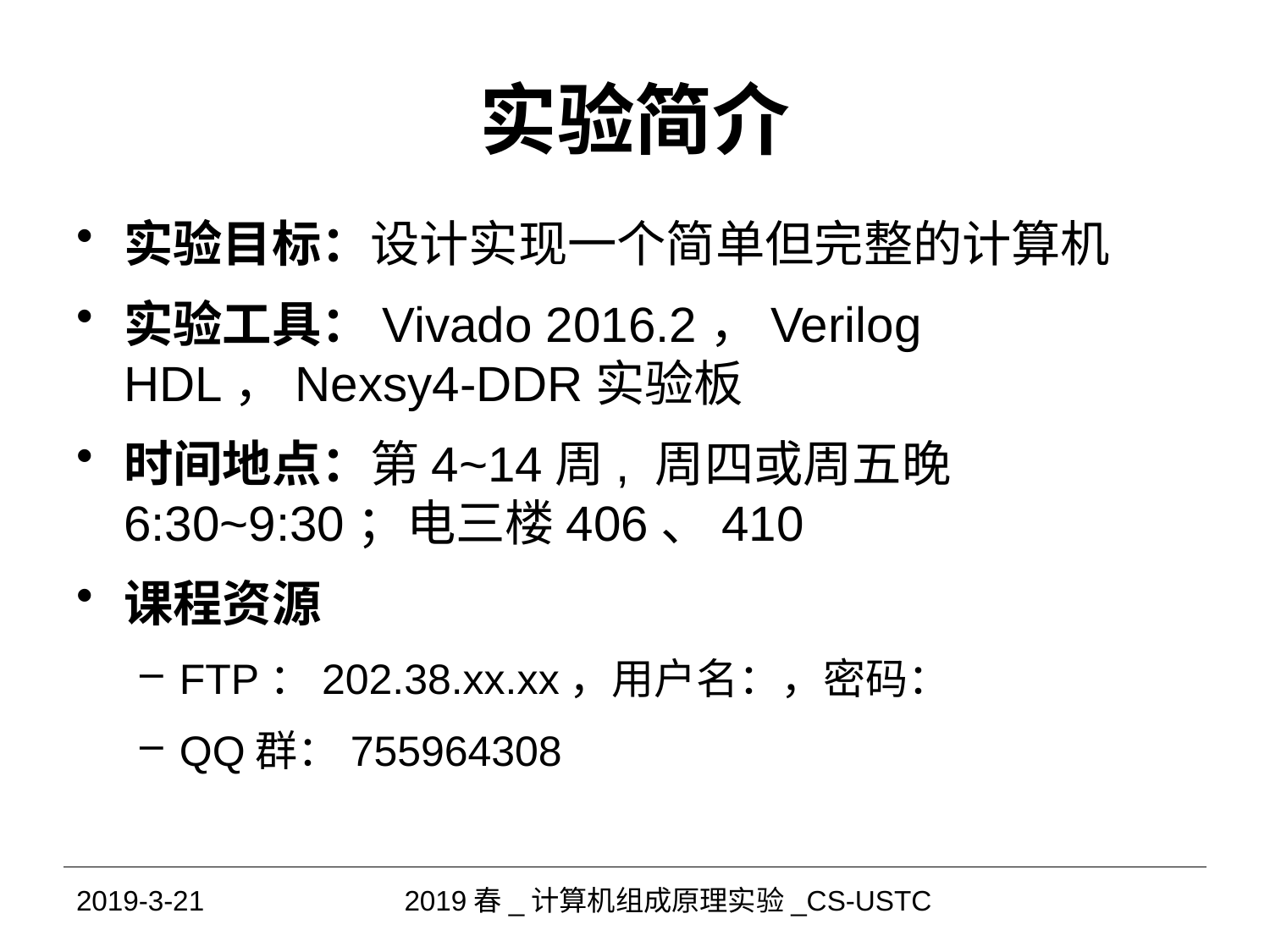

# 实验简介
实验目标：设计实现一个简单但完整的计算机
实验工具：Vivado 2016.2，Verilog HDL，Nexsy4-DDR实验板
时间地点：第4~14周, 周四或周五晚 6:30~9:30；电三楼406、410
课程资源
FTP：202.38.xx.xx，用户名：，密码：
QQ群：755964308
2019-3-21
2019春_计算机组成原理实验_CS-USTC
2